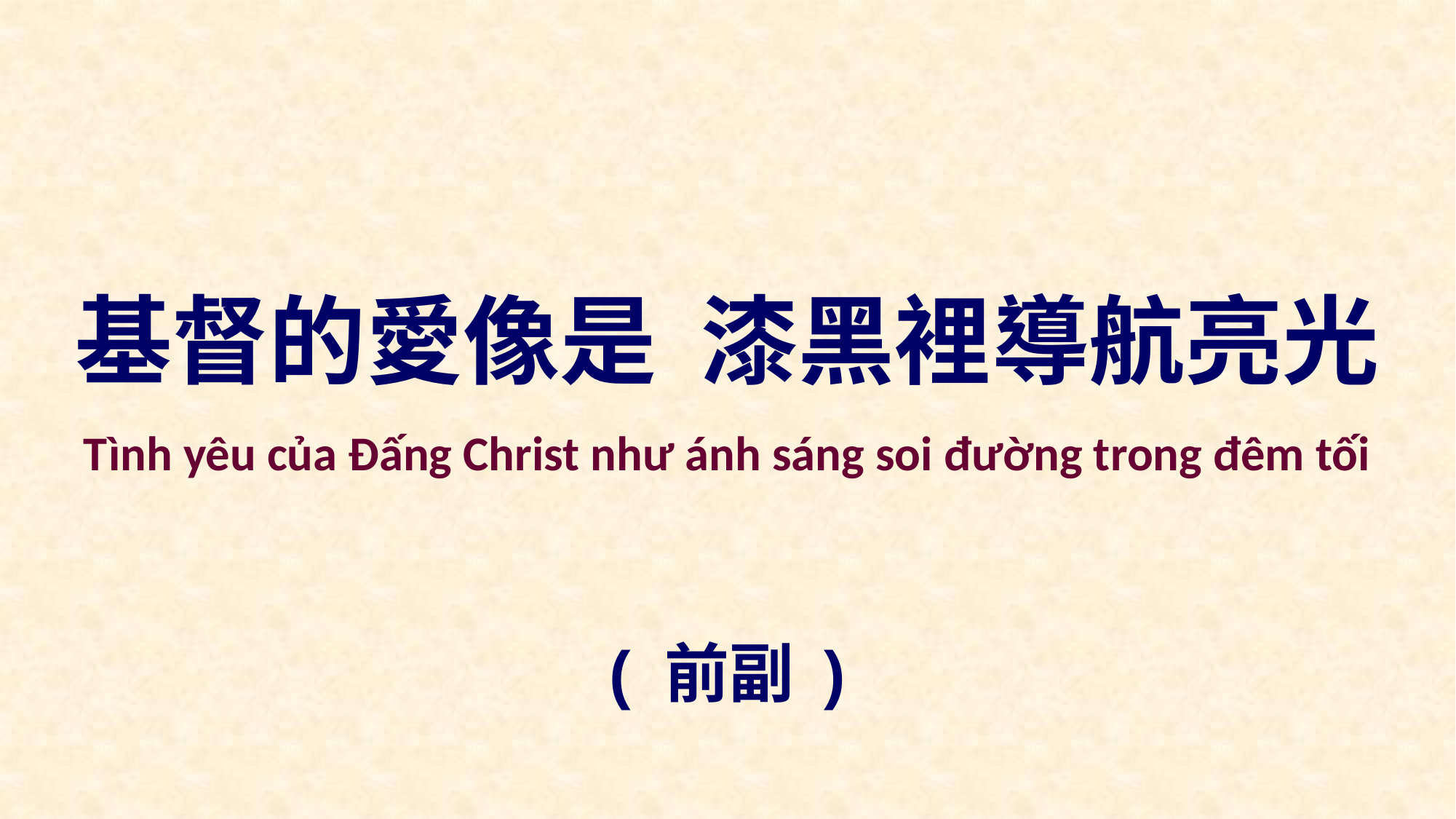

基督的愛像是  漆黑裡導航亮光
Tình yêu của Đấng Christ như ánh sáng soi đường trong đêm tối
( 前副 )